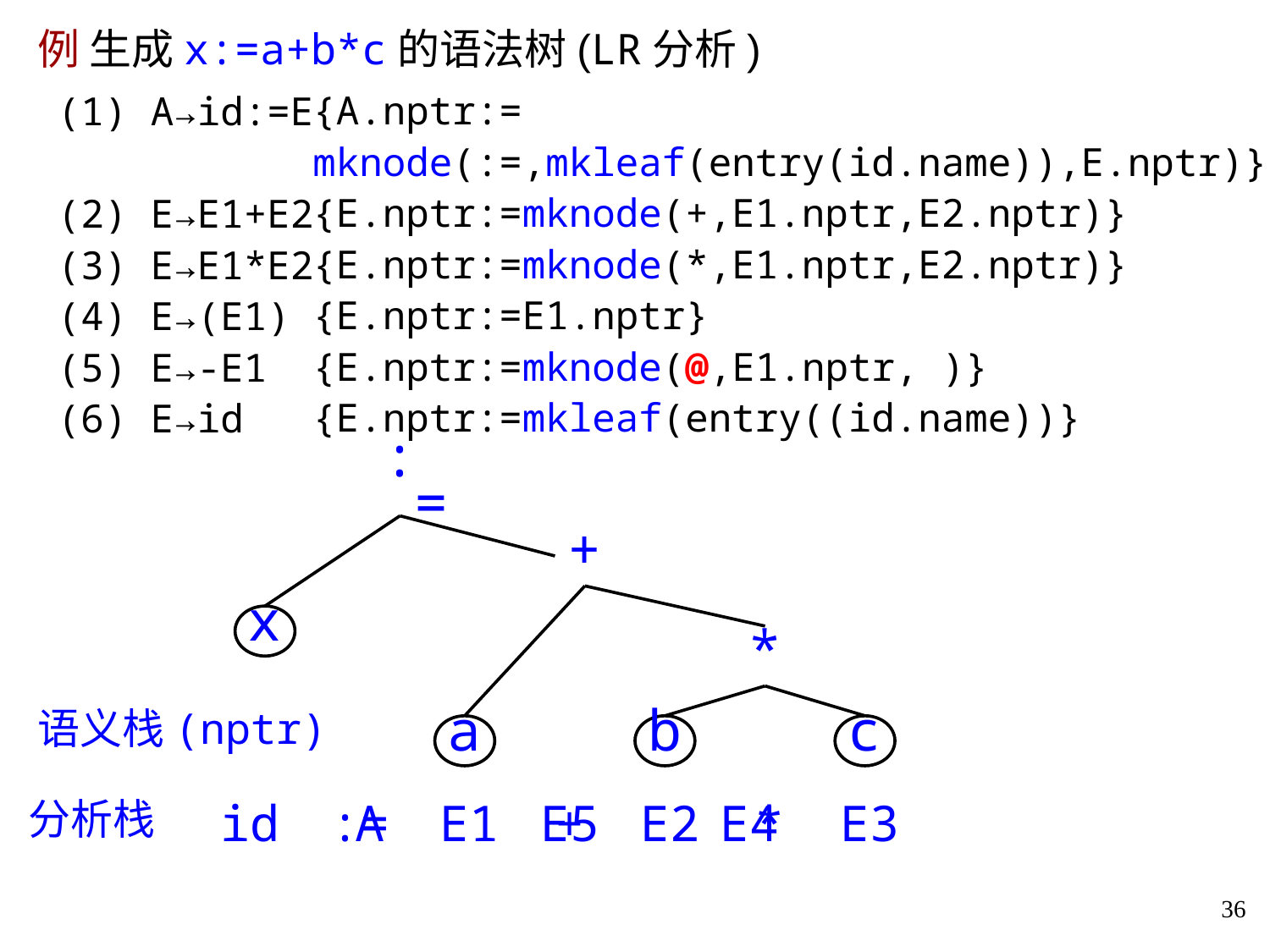

例 生成x:=a+b*c的语法树(LR分析)
{A.nptr:= mknode(:=,mkleaf(entry(id.name)),E.nptr)}
{E.nptr:=mknode(+,E1.nptr,E2.nptr)}
{E.nptr:=mknode(*,E1.nptr,E2.nptr)}
{E.nptr:=E1.nptr}
{E.nptr:=mknode(@,E1.nptr, )}
{E.nptr:=mkleaf(entry((id.name))}
(1) A→id:=E

(2) E→E1+E2
(3) E→E1*E2
(4) E→(E1)
(5) E→-E1
(6) E→id
:=
+
x
*
语义栈(nptr)
a
b
c
分析栈
id
:=
A
E1
+
E5
E2
E4
*
E3
36